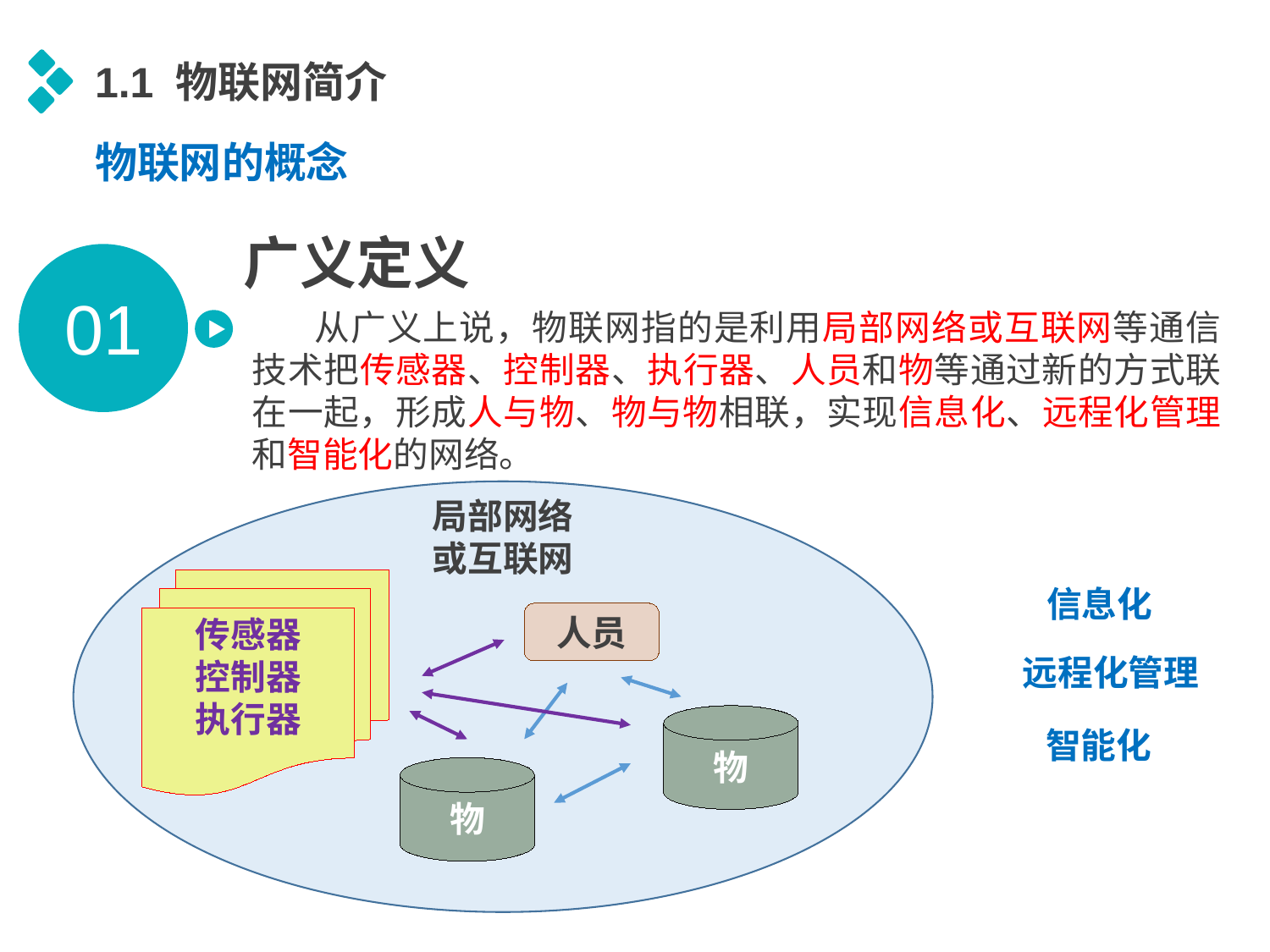

1.1 物联网简介

物联网的概念
广义定义

01
      从广义上说，物联网指的是利用局部网络或互联网等通信技术把传感器、控制器、执行器、人员和物等通过新的方式联在一起，形成人与物、物与物相联，实现信息化、远程化管理和智能化的网络。

局部网络或互联网
传感器
控制器
执行器

信息化
人员
远程化管理
物
智能化
物
延时符